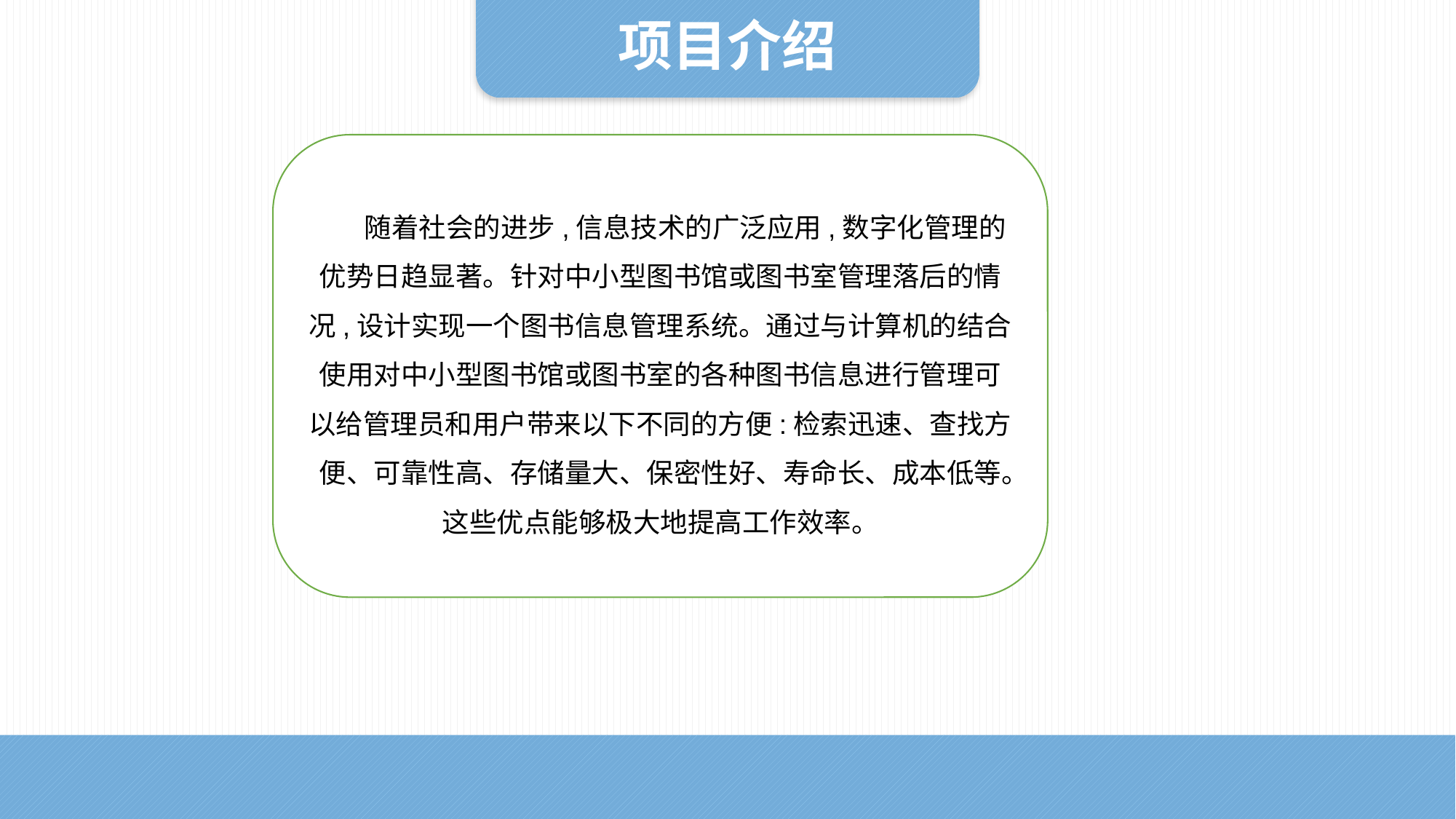

项目介绍
       随着社会的进步,信息技术的广泛应用,数字化管理的优势日趋显著。针对中小型图书馆或图书室管理落后的情况,设计实现一个图书信息管理系统。通过与计算机的结合使用对中小型图书馆或图书室的各种图书信息进行管理可以给管理员和用户带来以下不同的方便:检索迅速、查找方便、可靠性高、存储量大、保密性好、寿命长、成本低等。这些优点能够极大地提高工作效率。